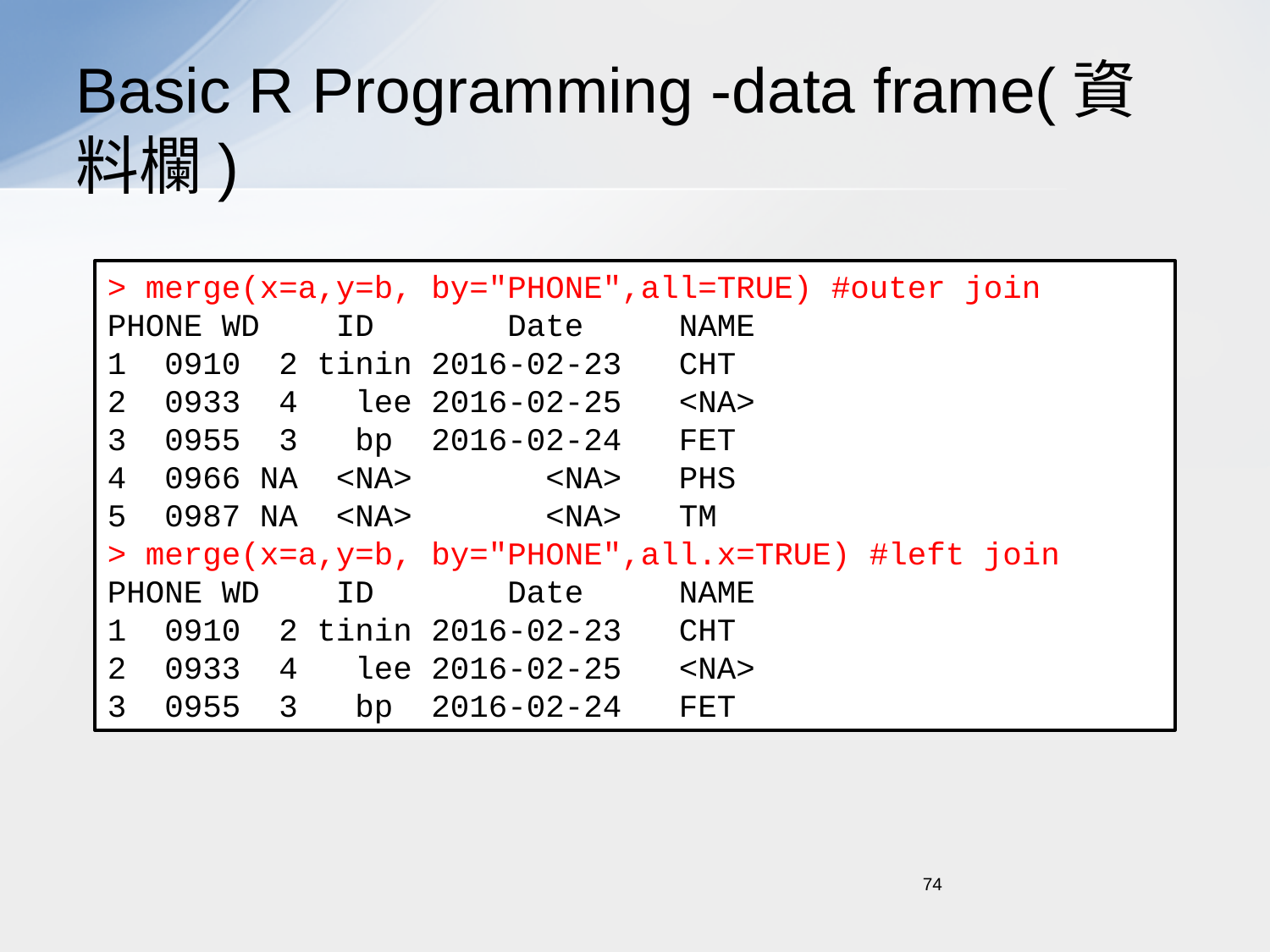

# Basic R Programming -data frame(資料欄)

> merge(x=a,y=b, by="PHONE",all=TRUE) #outer join
PHONE WD    ID       Date     NAME
1  0910  2 tinin 2016-02-23   CHT
2  0933  4   lee 2016-02-25   <NA>
3  0955  3   bp  2016-02-24   FET
4  0966 NA  <NA>       <NA>   PHS
5  0987 NA  <NA>       <NA>   TM
> merge(x=a,y=b, by="PHONE",all.x=TRUE) #left join
PHONE WD    ID       Date     NAME
1  0910  2 tinin 2016-02-23   CHT
2  0933  4   lee 2016-02-25   <NA>
3  0955  3   bp  2016-02-24   FET
74